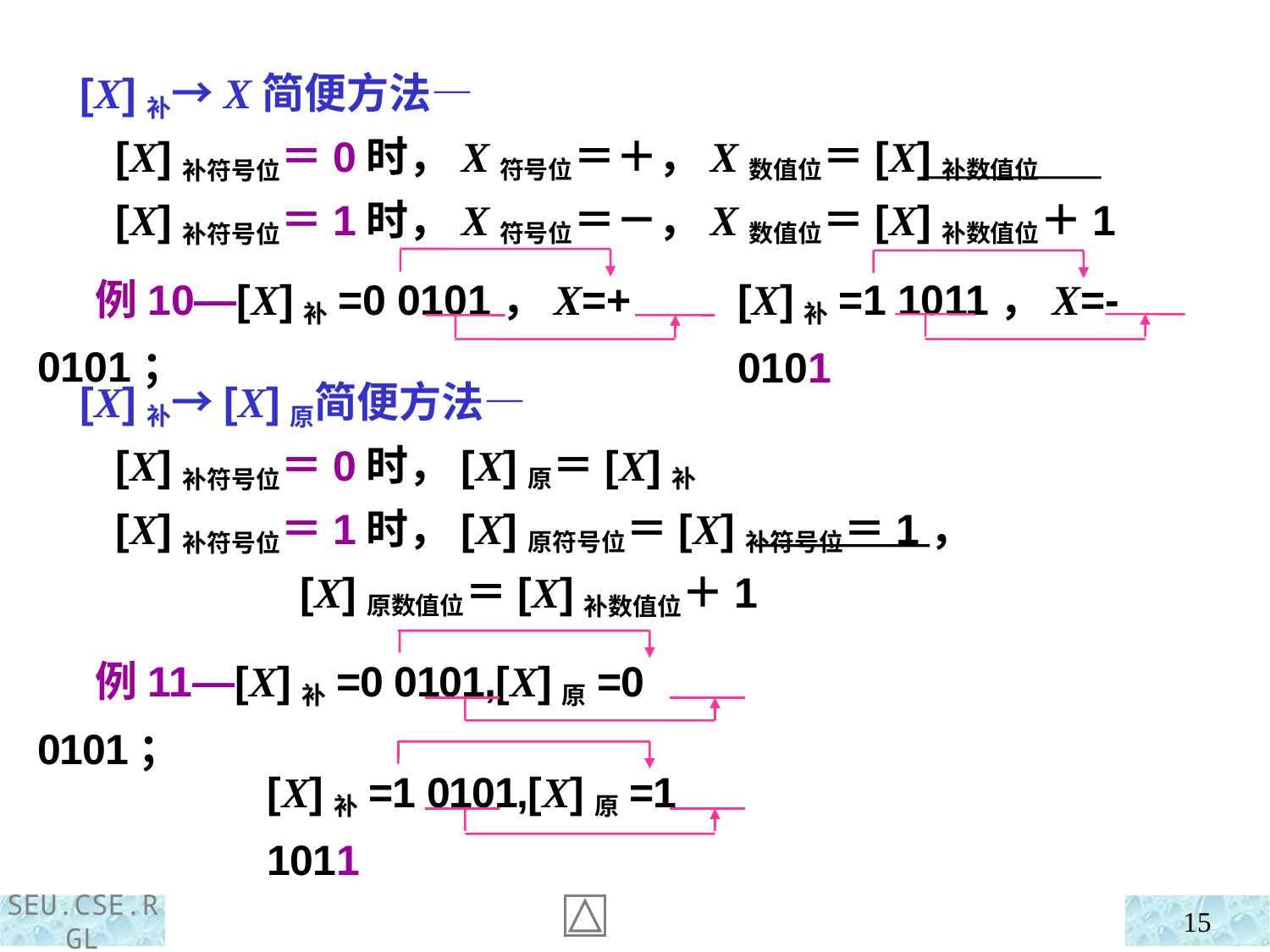

[X]补→X简便方法—
       [X]补符号位＝0时，X符号位＝＋，X数值位＝[X]补数值位
       [X]补符号位＝1时，X符号位＝－，X数值位＝[X]补数值位＋1

     例10—[X]补=0 0101，X=+ 0101；
[X]补=1 1011，X=- 0101
    [X]补→[X]原简便方法—
       [X]补符号位＝0时，[X]原＝[X]补
       [X]补符号位＝1时，[X]原符号位＝[X]补符号位＝1，
                       [X]原数值位＝[X]补数值位＋1

     例11—[X]补=0 0101,[X]原=0 0101；

[X]补=1 0101,[X]原=1 1011
15